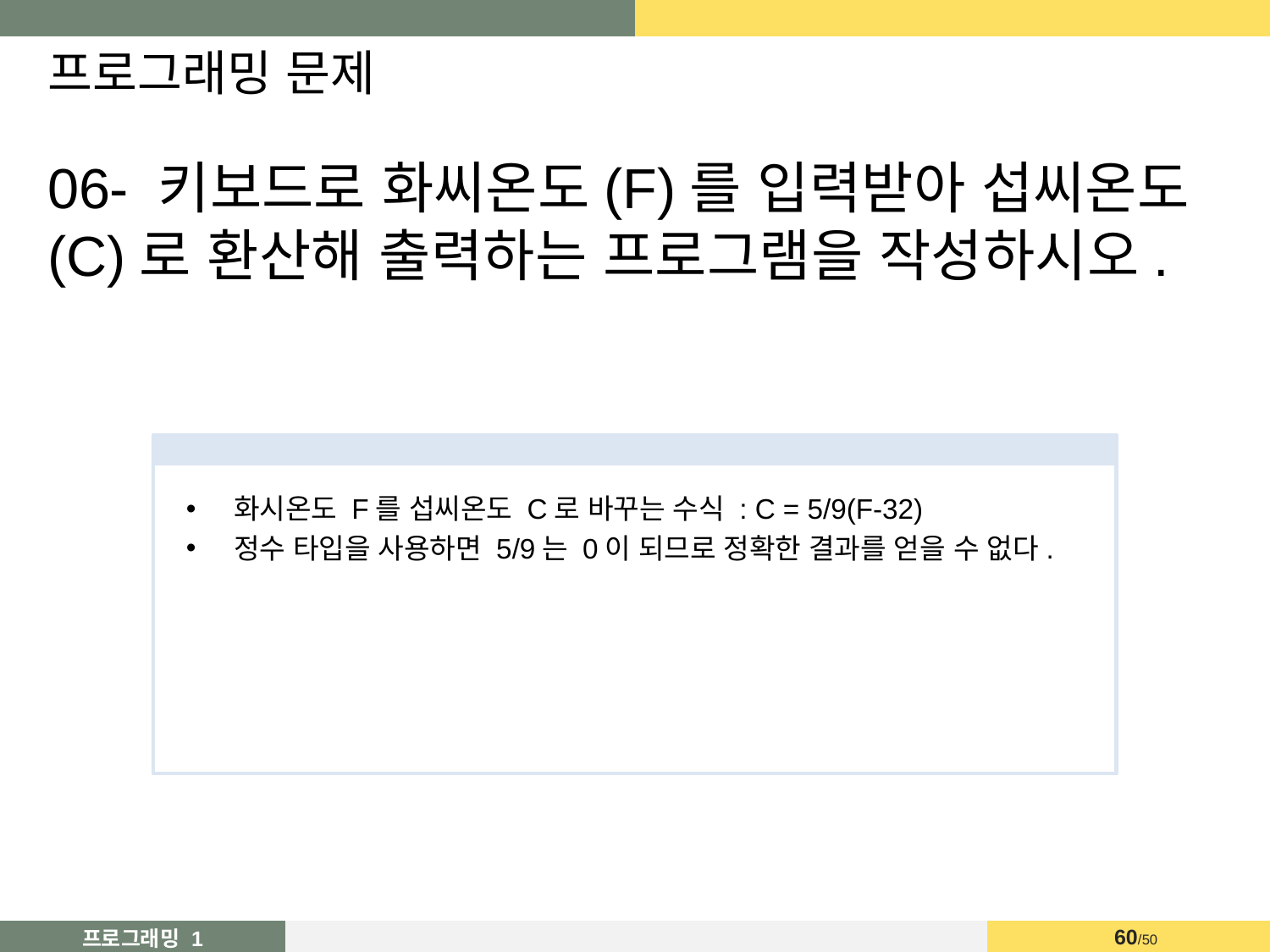

# 프로그래밍 문제
06- 키보드로 화씨온도(F)를 입력받아 섭씨온도(C)로 환산해 출력하는 프로그램을 작성하시오.

화시온도 F를 섭씨온도 C로 바꾸는 수식 : C = 5/9(F-32)
정수 타입을 사용하면 5/9는 0이 되므로 정확한 결과를 얻을 수 없다.